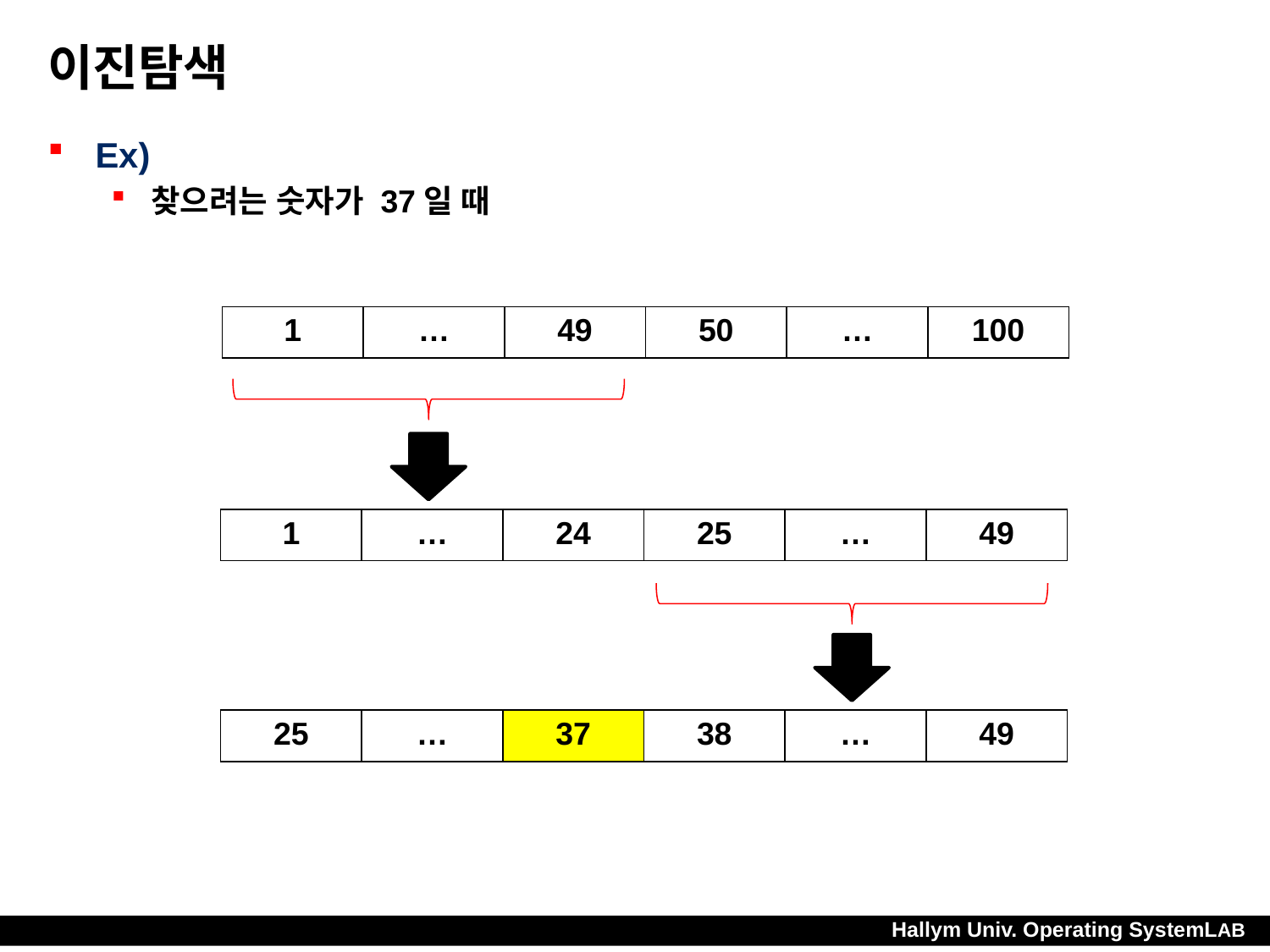

# 이진탐색
Ex)
찾으려는 숫자가 37일 때

| 1 | … | 49 | 50 | … | 100 |
| --- | --- | --- | --- | --- | --- |

| 1 | … | 24 | 25 | … | 49 |
| --- | --- | --- | --- | --- | --- |

| 25 | … | 37 | 38 | … | 49 |
| --- | --- | --- | --- | --- | --- |